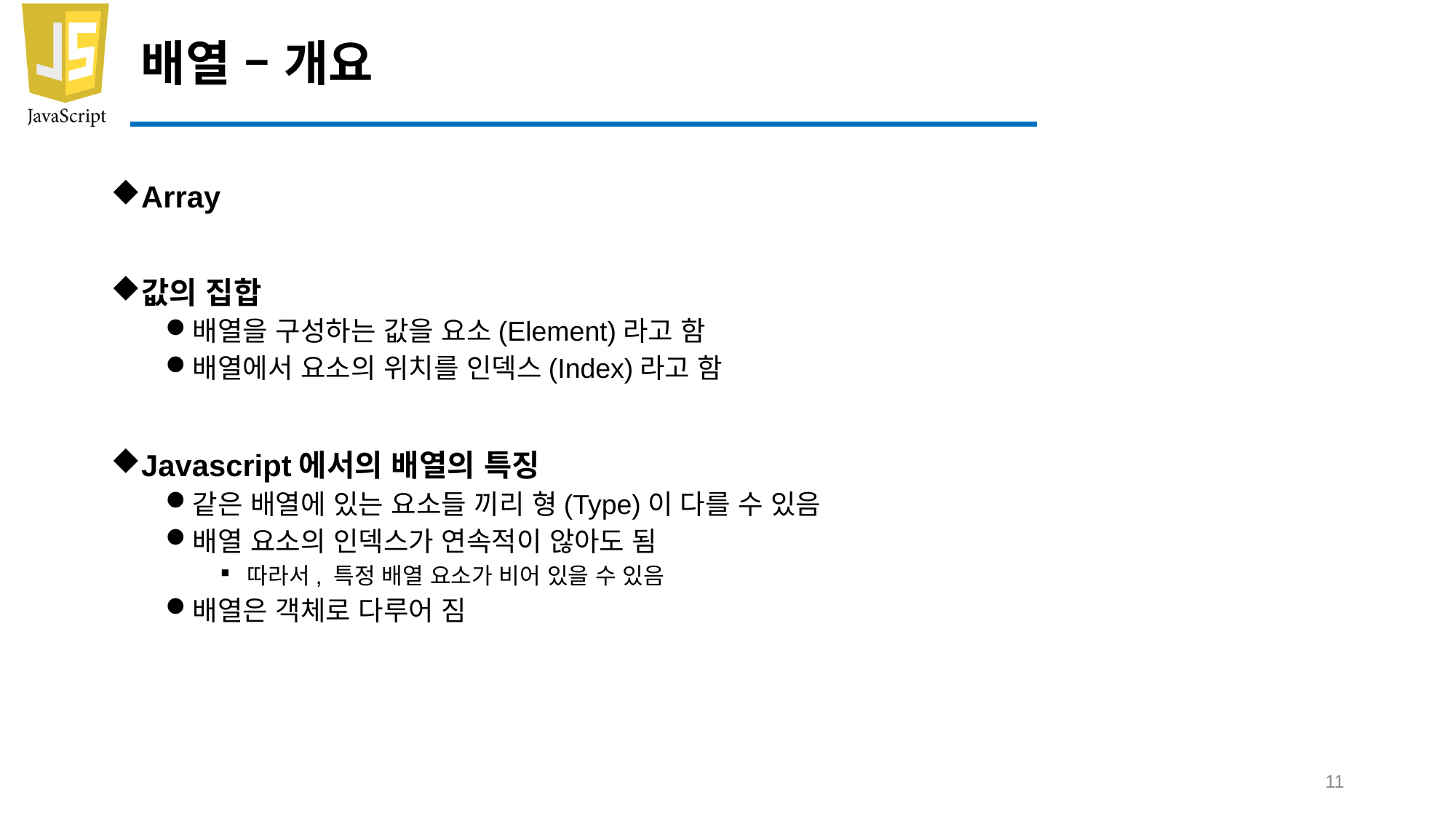

# 배열 – 개요
Array

값의 집합
배열을 구성하는 값을 요소(Element)라고 함
배열에서 요소의 위치를 인덱스(Index)라고 함

Javascript에서의 배열의 특징
같은 배열에 있는 요소들 끼리 형(Type)이 다를 수 있음
배열 요소의 인덱스가 연속적이 않아도 됨
따라서, 특정 배열 요소가 비어 있을 수 있음
배열은 객체로 다루어 짐
11